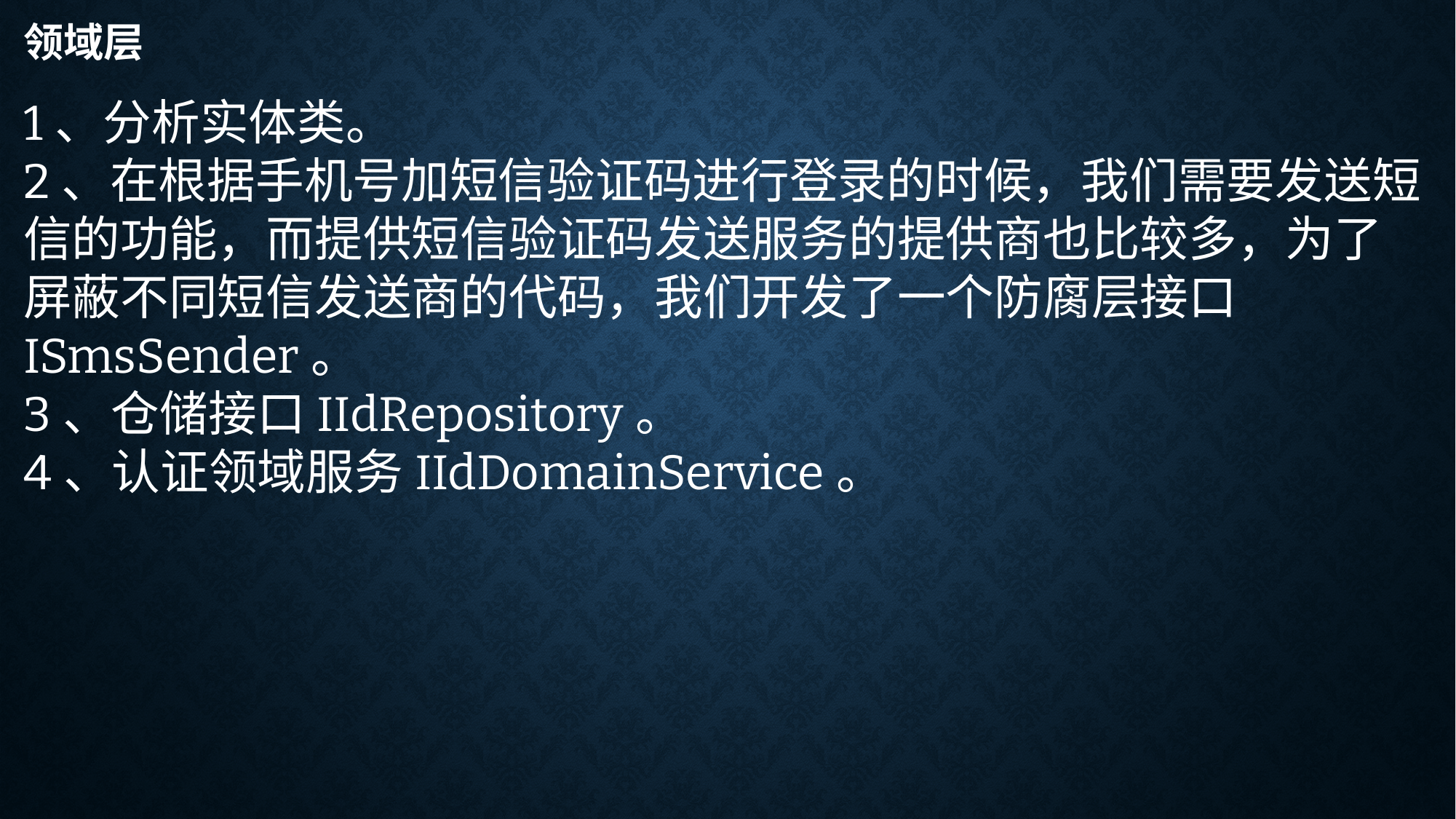

# 领域层
1、分析实体类。
2、在根据手机号加短信验证码进行登录的时候，我们需要发送短信的功能，而提供短信验证码发送服务的提供商也比较多，为了屏蔽不同短信发送商的代码，我们开发了一个防腐层接口ISmsSender。
3、仓储接口IIdRepository。
4、认证领域服务IIdDomainService。